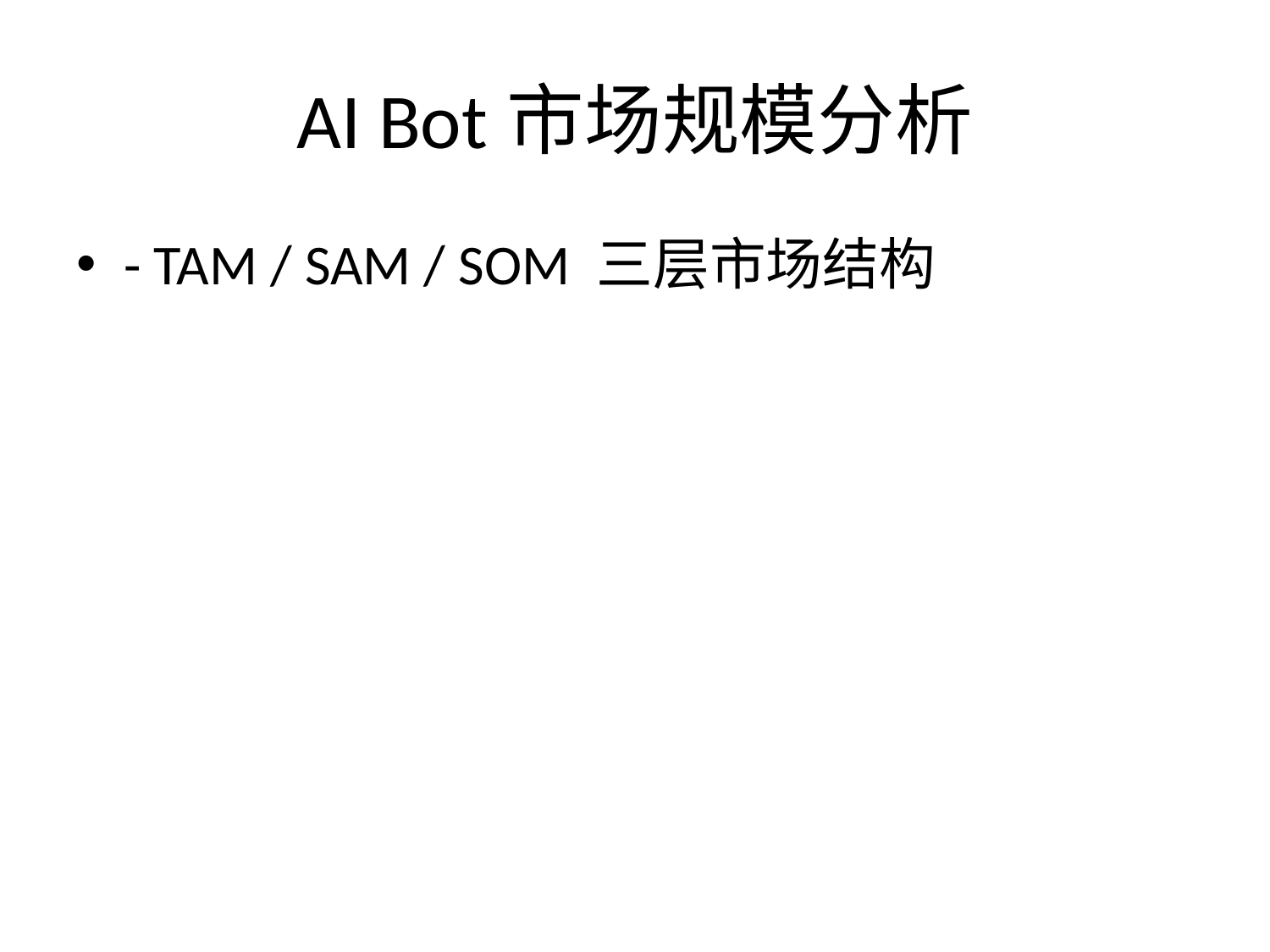

# AI Bot市场规模分析
- TAM / SAM / SOM 三层市场结构